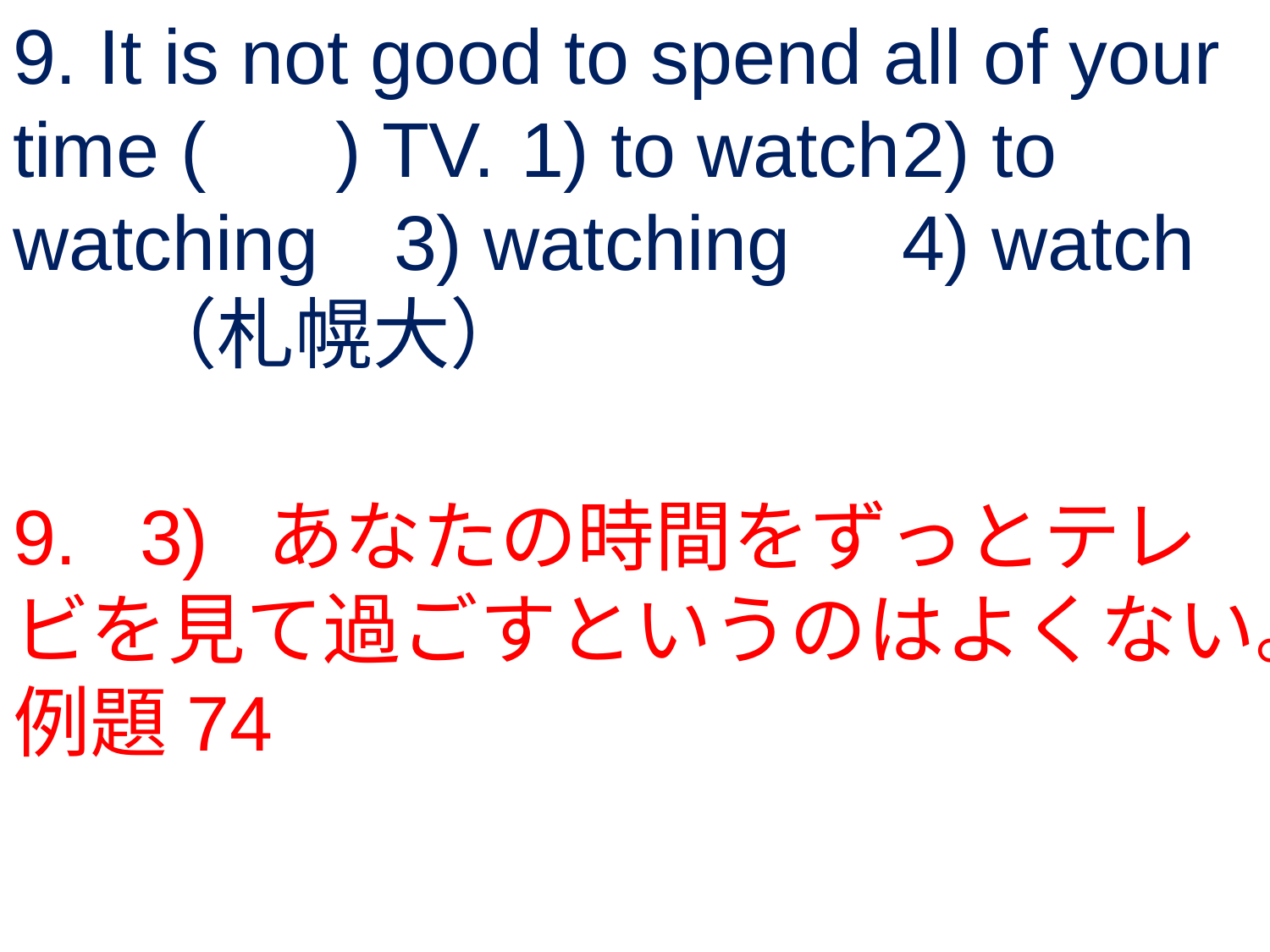

# 9. It is not good to spend all of your time (      ) TV.	1) to watch	2) to watching	3) watching	4) watch	（札幌大）
9.	3) 	あなたの時間をずっとテレビを見て過ごすというのはよくない。例題74